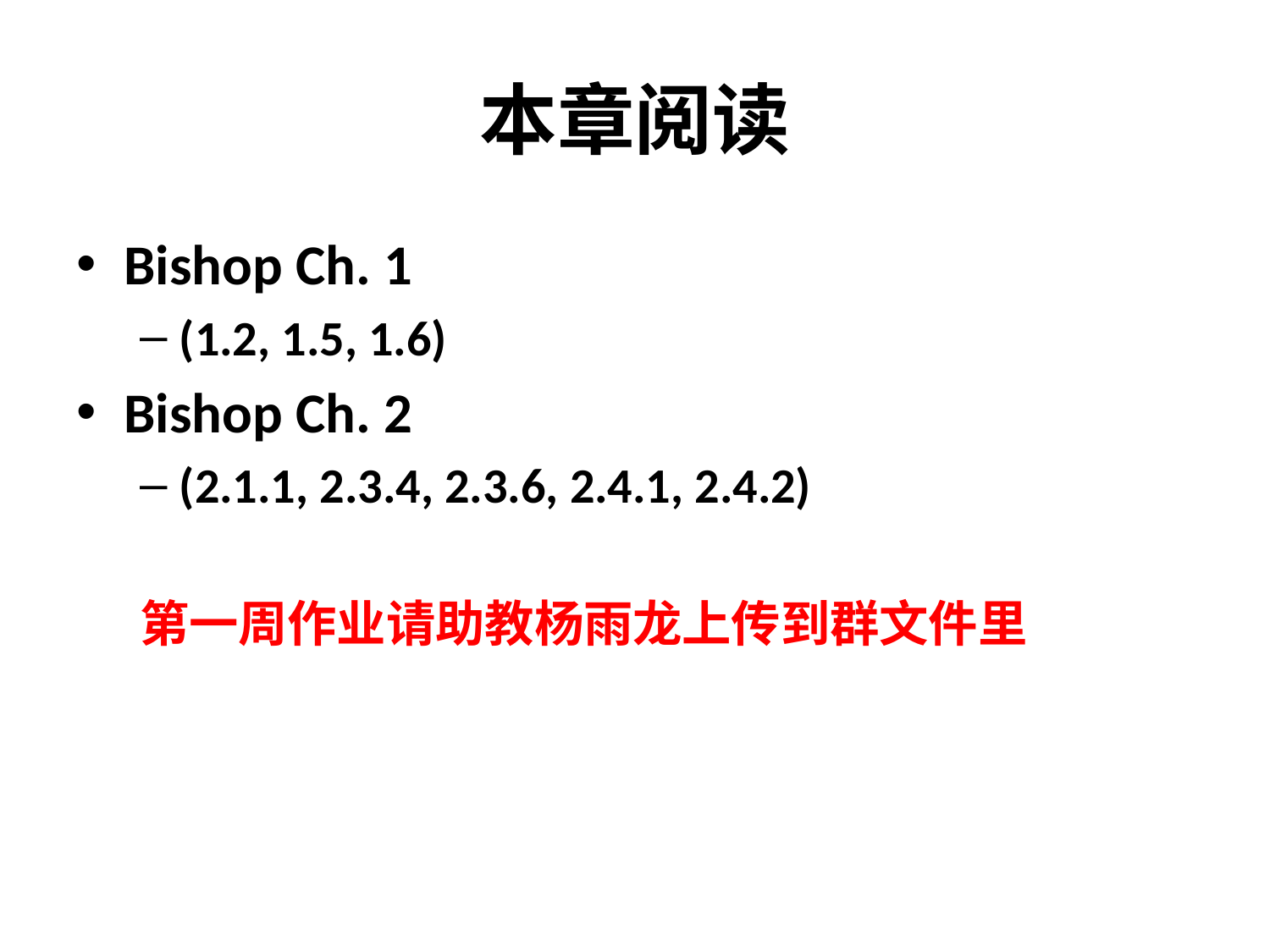

# 本章阅读
Bishop Ch. 1
(1.2, 1.5, 1.6)
Bishop Ch. 2
(2.1.1, 2.3.4, 2.3.6, 2.4.1, 2.4.2)

第一周作业请助教杨雨龙上传到群文件里
83